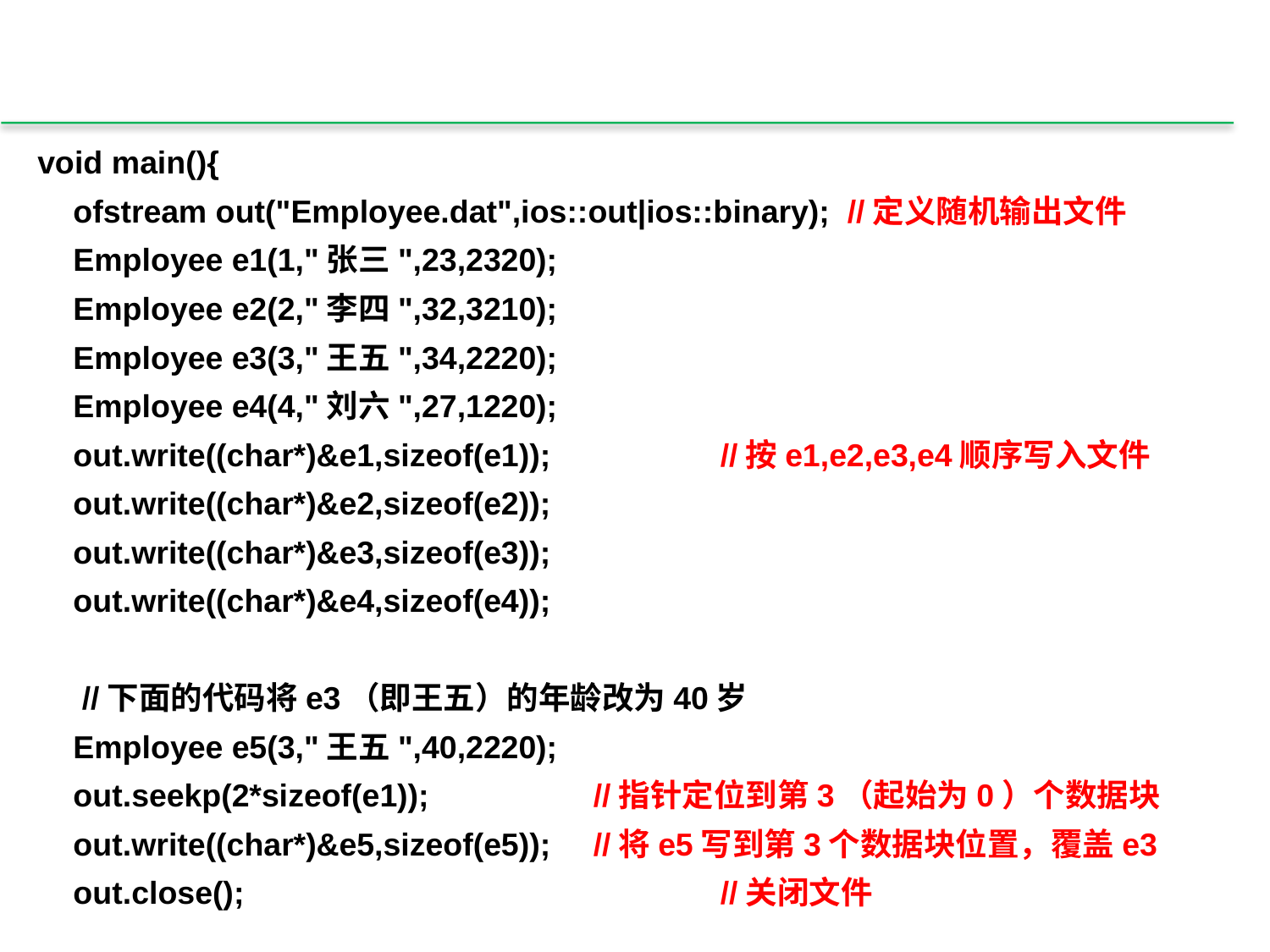

void main(){
    ofstream out("Employee.dat",ios::out|ios::binary);	//定义随机输出文件
    Employee e1(1,"张三",23,2320);
    Employee e2(2,"李四",32,3210);
    Employee e3(3,"王五",34,2220);
    Employee e4(4,"刘六",27,1220);
    out.write((char*)&e1,sizeof(e1));		//按e1,e2,e3,e4顺序写入文件
    out.write((char*)&e2,sizeof(e2));
    out.write((char*)&e3,sizeof(e3));
    out.write((char*)&e4,sizeof(e4));

     //下面的代码将e3（即王五）的年龄改为40岁
    Employee e5(3,"王五",40,2220);
    out.seekp(2*sizeof(e1));		//指针定位到第3（起始为0）个数据块
    out.write((char*)&e5,sizeof(e5));	//将e5写到第3个数据块位置，覆盖e3
    out.close();				//关闭文件